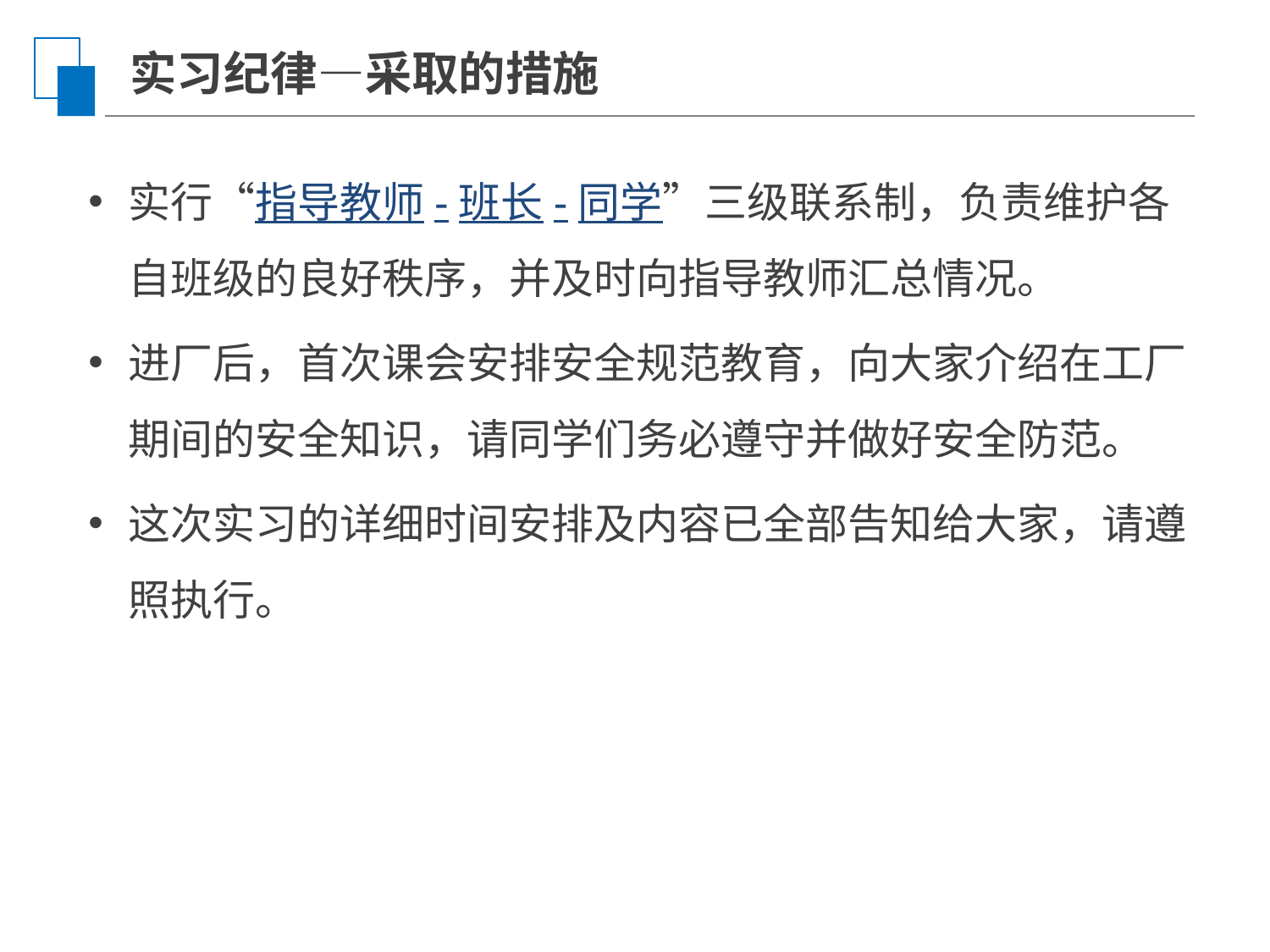

实习纪律—采取的措施
实行“指导教师-班长-同学”三级联系制，负责维护各自班级的良好秩序，并及时向指导教师汇总情况。
进厂后，首次课会安排安全规范教育，向大家介绍在工厂期间的安全知识，请同学们务必遵守并做好安全防范。
这次实习的详细时间安排及内容已全部告知给大家，请遵照执行。